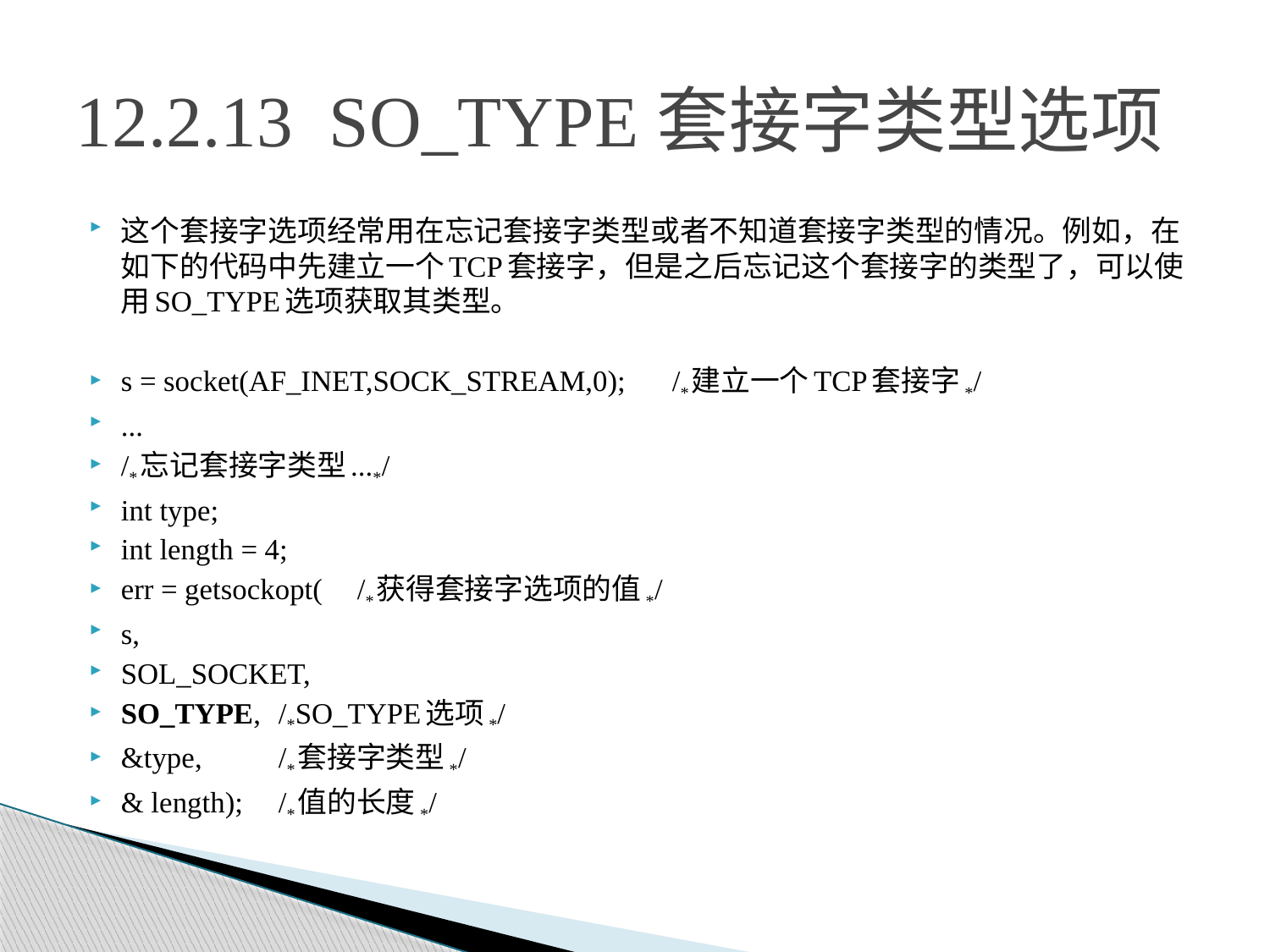

# 12.2.13  SO_TYPE套接字类型选项
这个套接字选项经常用在忘记套接字类型或者不知道套接字类型的情况。例如，在如下的代码中先建立一个TCP套接字，但是之后忘记这个套接字的类型了，可以使用SO_TYPE选项获取其类型。

s = socket(AF_INET,SOCK_STREAM,0);		/*建立一个TCP套接字*/
...
/*忘记套接字类型...*/
int type;
int length = 4;
err = getsockopt(	/*获得套接字选项的值*/
s,
SOL_SOCKET,
SO_TYPE,		/*SO_TYPE选项*/
&type,		/*套接字类型*/
& length);		/*值的长度*/